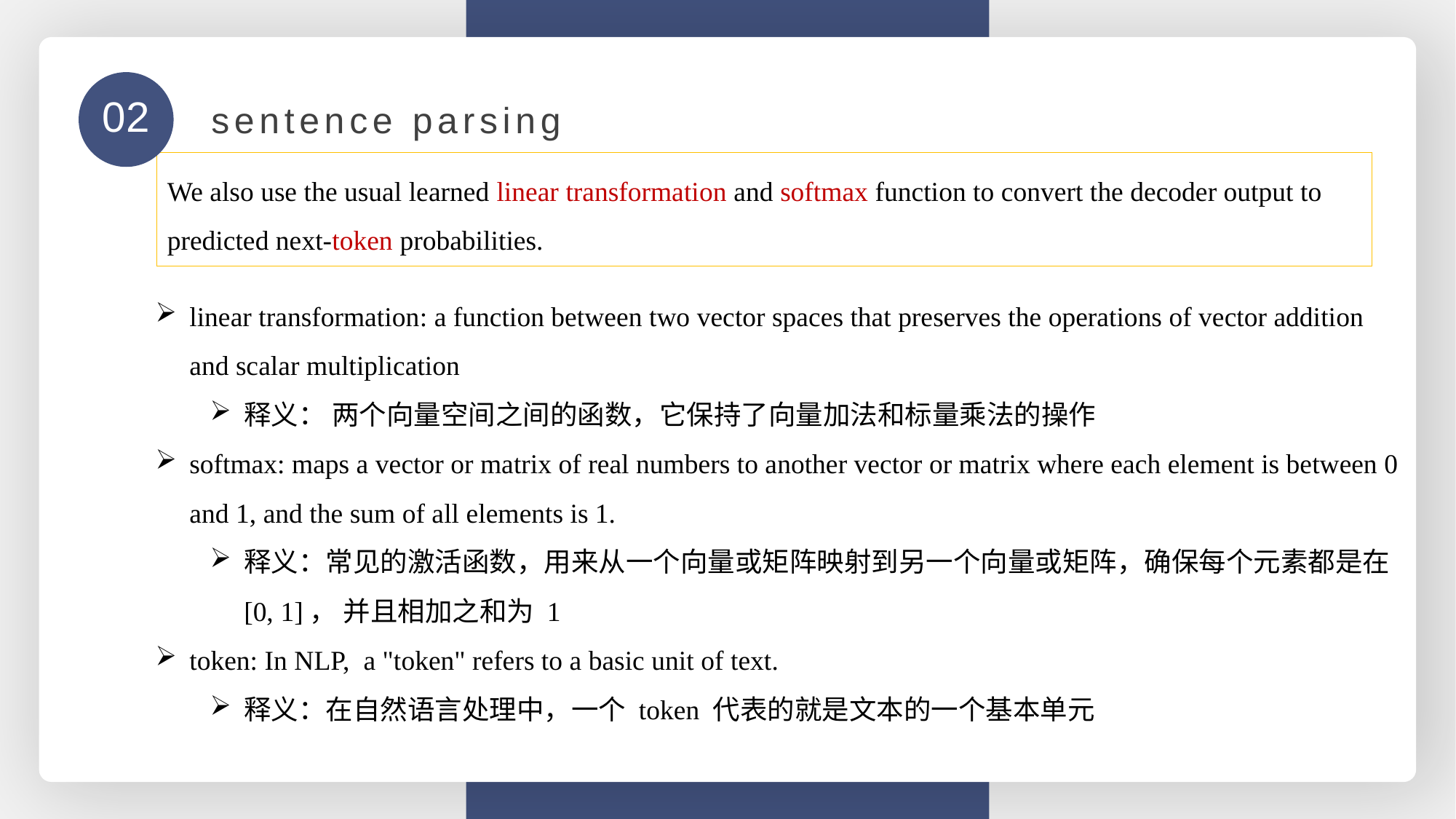

02
sentence parsing
We also use the usual learned linear transformation and softmax function to convert the decoder output to predicted next-token probabilities.
linear transformation: a function between two vector spaces that preserves the operations of vector addition and scalar multiplication
释义： 两个向量空间之间的函数，它保持了向量加法和标量乘法的操作
softmax: maps a vector or matrix of real numbers to another vector or matrix where each element is between 0 and 1, and the sum of all elements is 1.
释义：常见的激活函数，用来从一个向量或矩阵映射到另一个向量或矩阵，确保每个元素都是在[0, 1]， 并且相加之和为 1
token: In NLP,  a "token" refers to a basic unit of text.
释义：在自然语言处理中，一个 token 代表的就是文本的一个基本单元